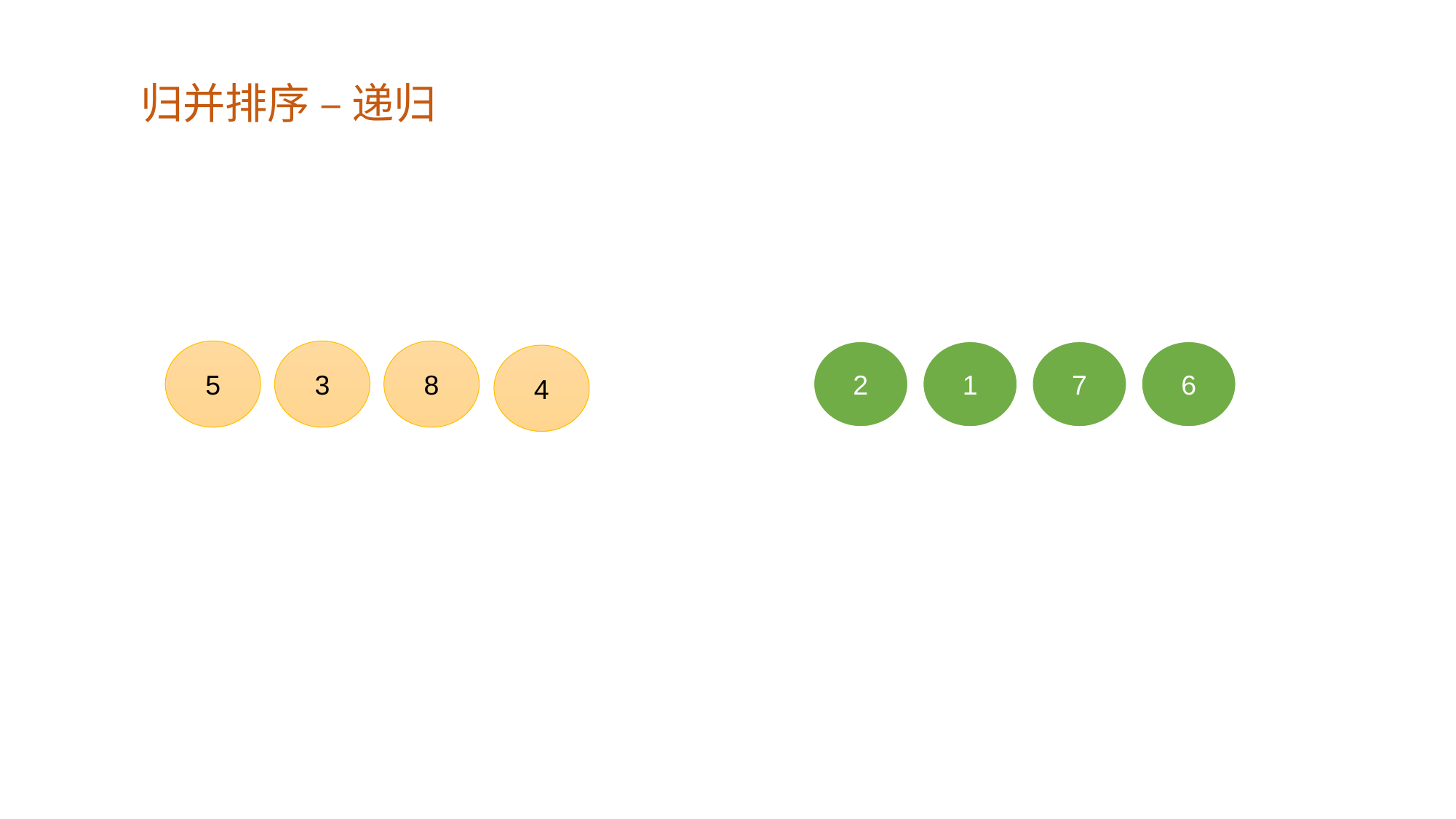

归并排序 – 递归
5
3
8
2
1
7
6
4